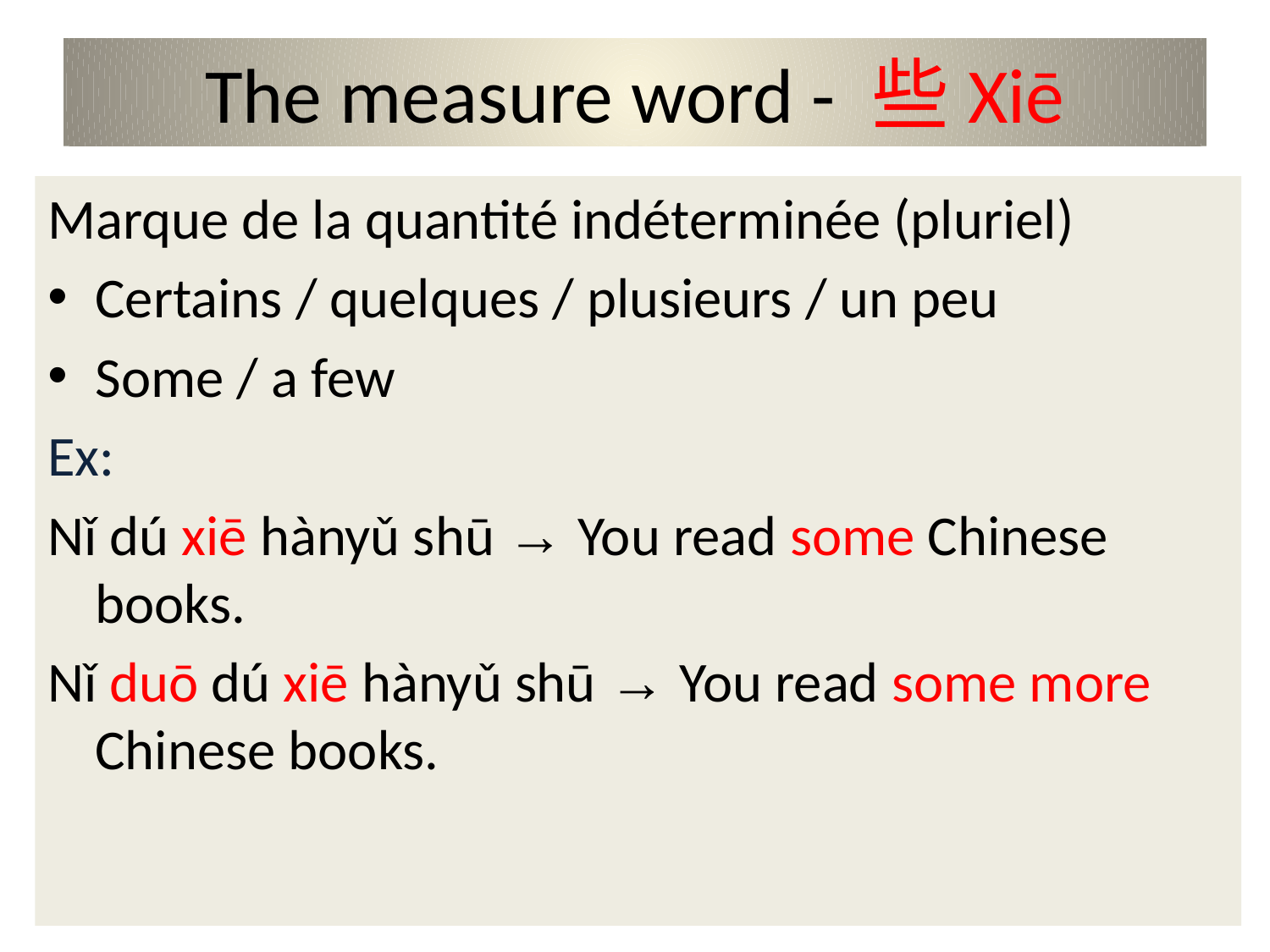

# The measure word - 些Xiē
Marque de la quantité indéterminée (pluriel)
Certains / quelques / plusieurs / un peu
Some / a few
Ex:
Nǐ dú xiē hànyǔ shū → You read some Chinese books.
Nǐ duō dú xiē hànyǔ shū → You read some more Chinese books.
Daphne OLSON@SKEMA
11